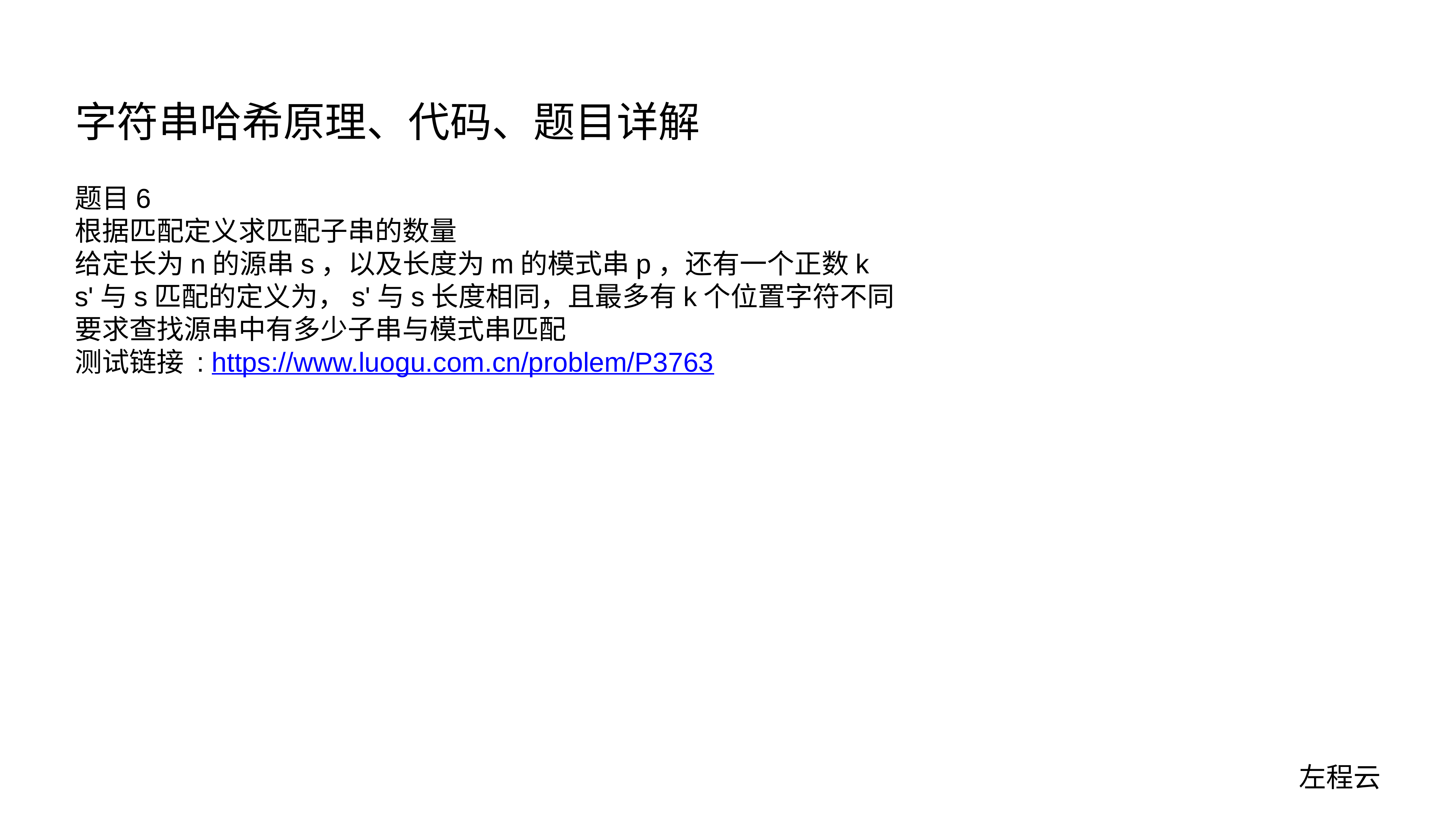

# 字符串哈希原理、代码、题目详解
题目6
根据匹配定义求匹配子串的数量
给定长为n的源串s，以及长度为m的模式串p，还有一个正数k
s'与s匹配的定义为，s'与s长度相同，且最多有k个位置字符不同
要求查找源串中有多少子串与模式串匹配
测试链接 : https://www.luogu.com.cn/problem/P3763
左程云